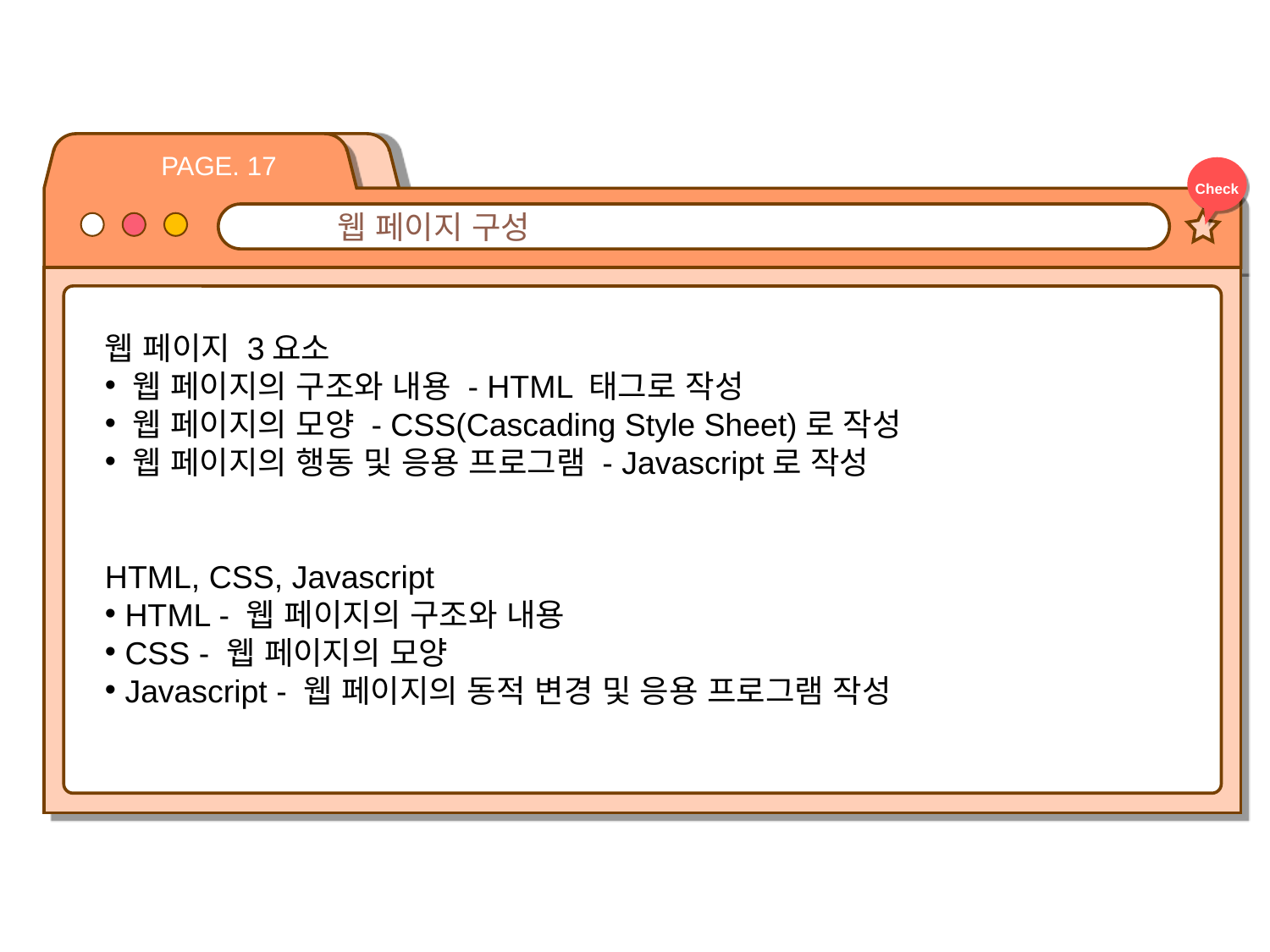

PAGE. 17
Check
🖥️ 웹 페이지 구성

웹 페이지 3요소
 웹 페이지의 구조와 내용 - HTML 태그로 작성
 웹 페이지의 모양 - CSS(Cascading Style Sheet)로 작성
 웹 페이지의 행동 및 응용 프로그램 - Javascript로 작성

HTML, CSS, Javascript
 HTML - 웹 페이지의 구조와 내용
 CSS - 웹 페이지의 모양
 Javascript - 웹 페이지의 동적 변경 및 응용 프로그램 작성